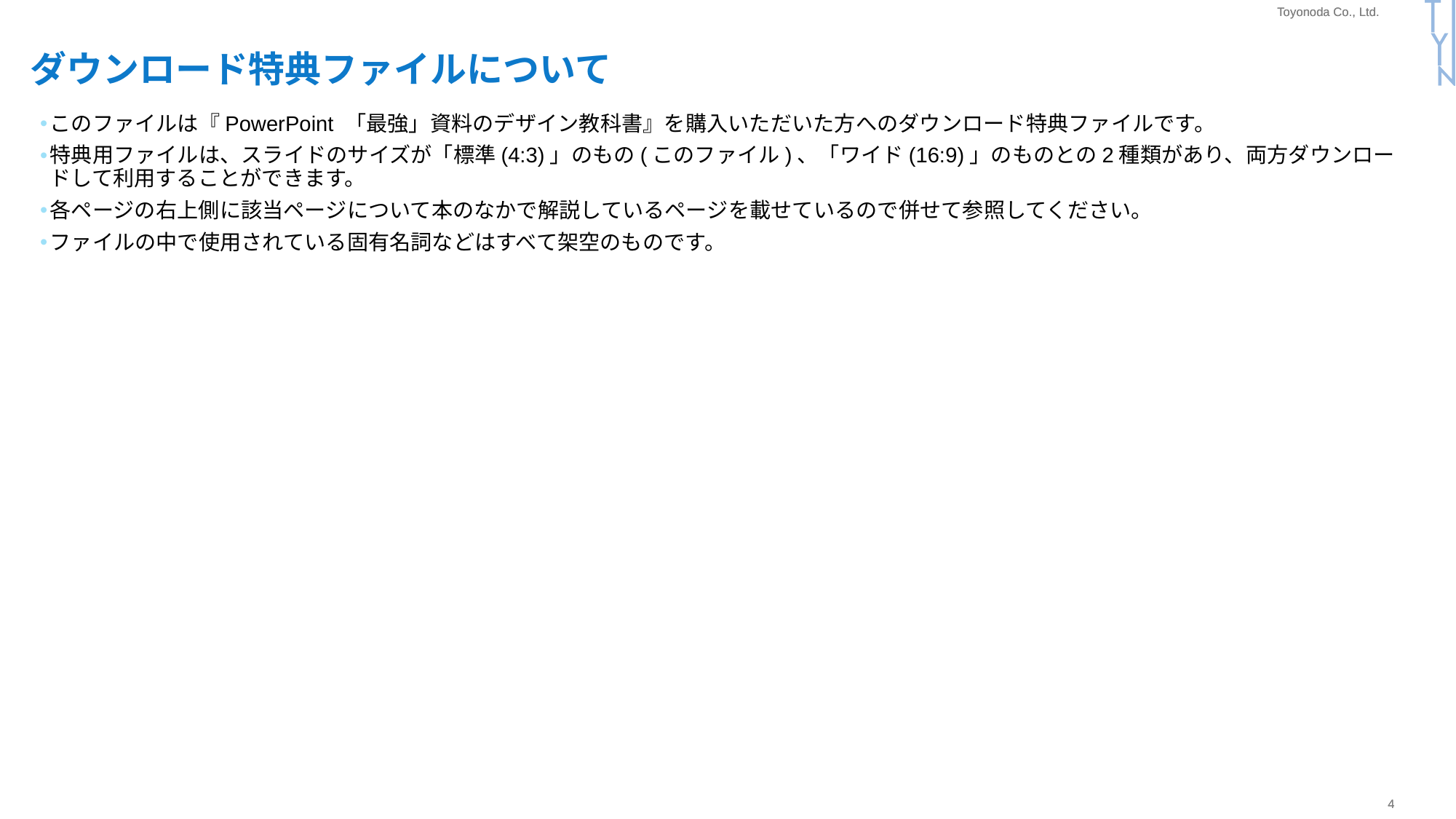

ダウンロード特典ファイルについて
このファイルは『PowerPoint 「最強」資料のデザイン教科書』を購入いただいた方へのダウンロード特典ファイルです。
特典用ファイルは、スライドのサイズが「標準(4:3)」のもの(このファイル)、「ワイド(16:9)」のものとの2種類があり、両方ダウンロードして利用することができます。
各ページの右上側に該当ページについて本のなかで解説しているページを載せているので併せて参照してください。
ファイルの中で使用されている固有名詞などはすべて架空のものです。